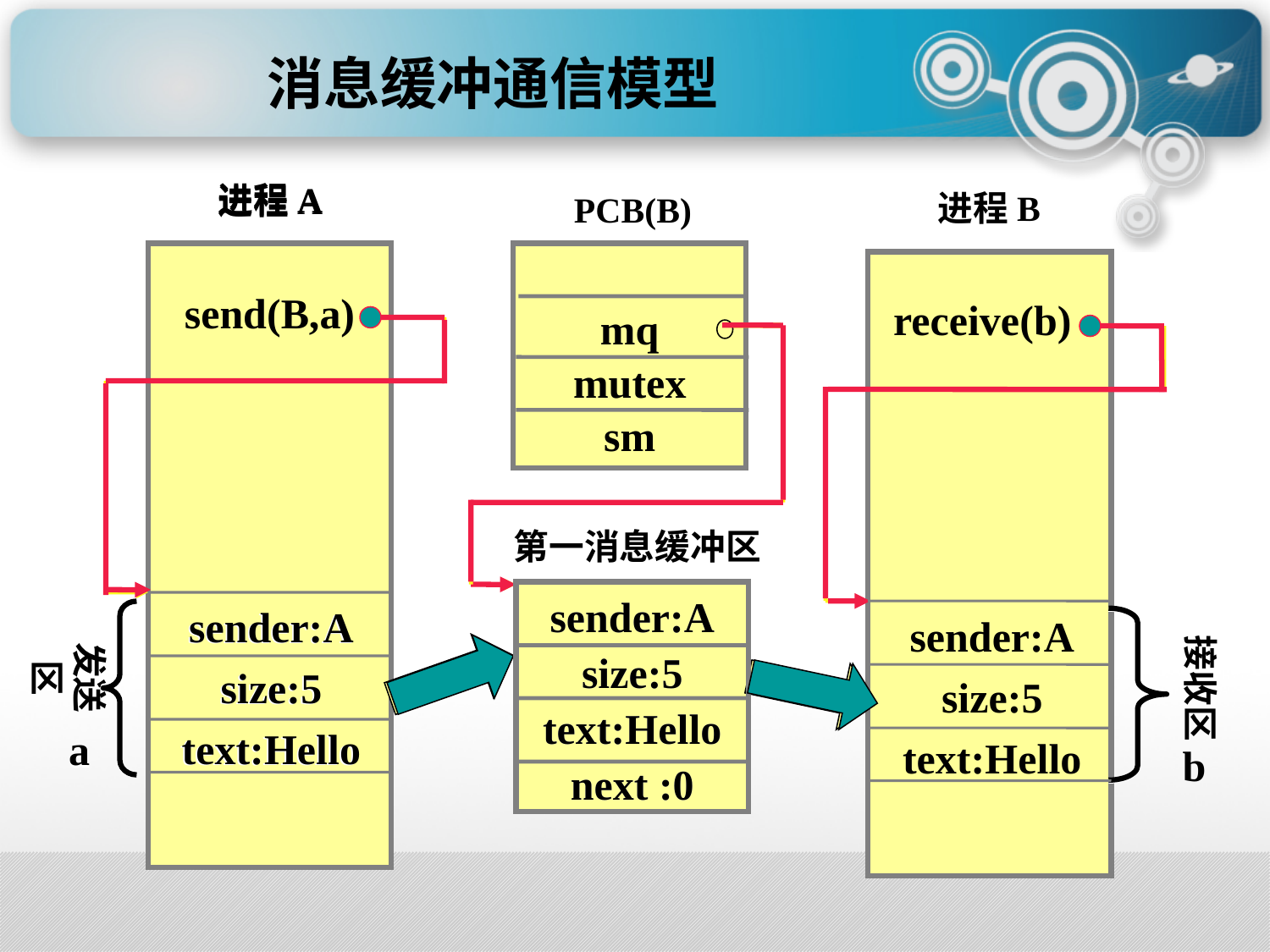

消息缓冲通信模型
进程A
进程A
进程B
PCB(B)

send(B,a)

sender:A
size:5
text:Hello

mq
mutex
sm

receive(b)

sender:A
size:5
text:Hello

send(B,a)
receive(b)

第一消息缓冲区
sender:A
size:5
text:Hello
next :0
sender:A
size:5
text:Hello
next :0
sender:A
size:5
text:Hello

sender:A
size:5
text:Hello

发送区
接收区

a

a

b